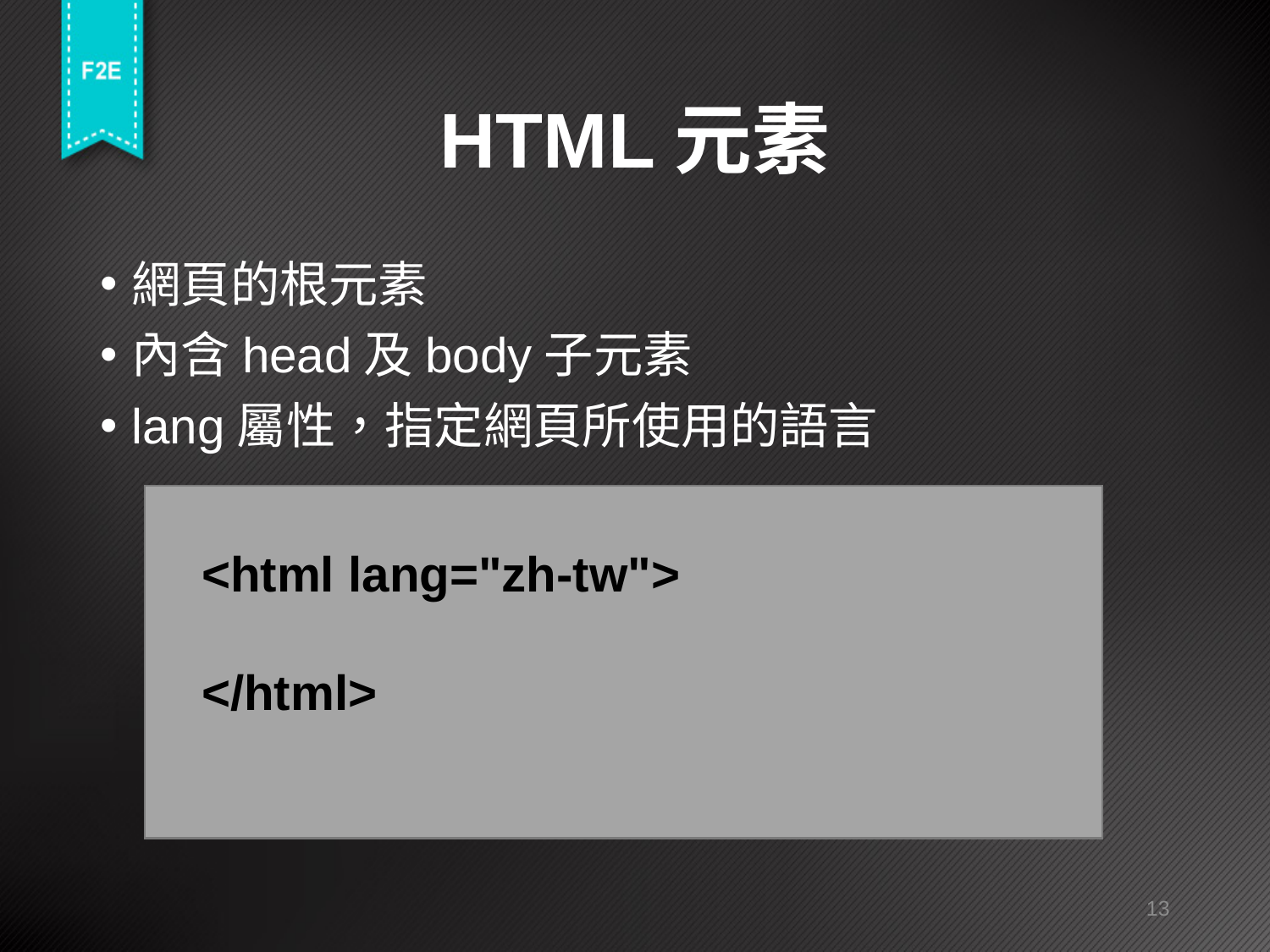

# HTML元素
網頁的根元素
內含head及body子元素
lang屬性，指定網頁所使用的語言

<html lang="zh-tw">

</html>
13